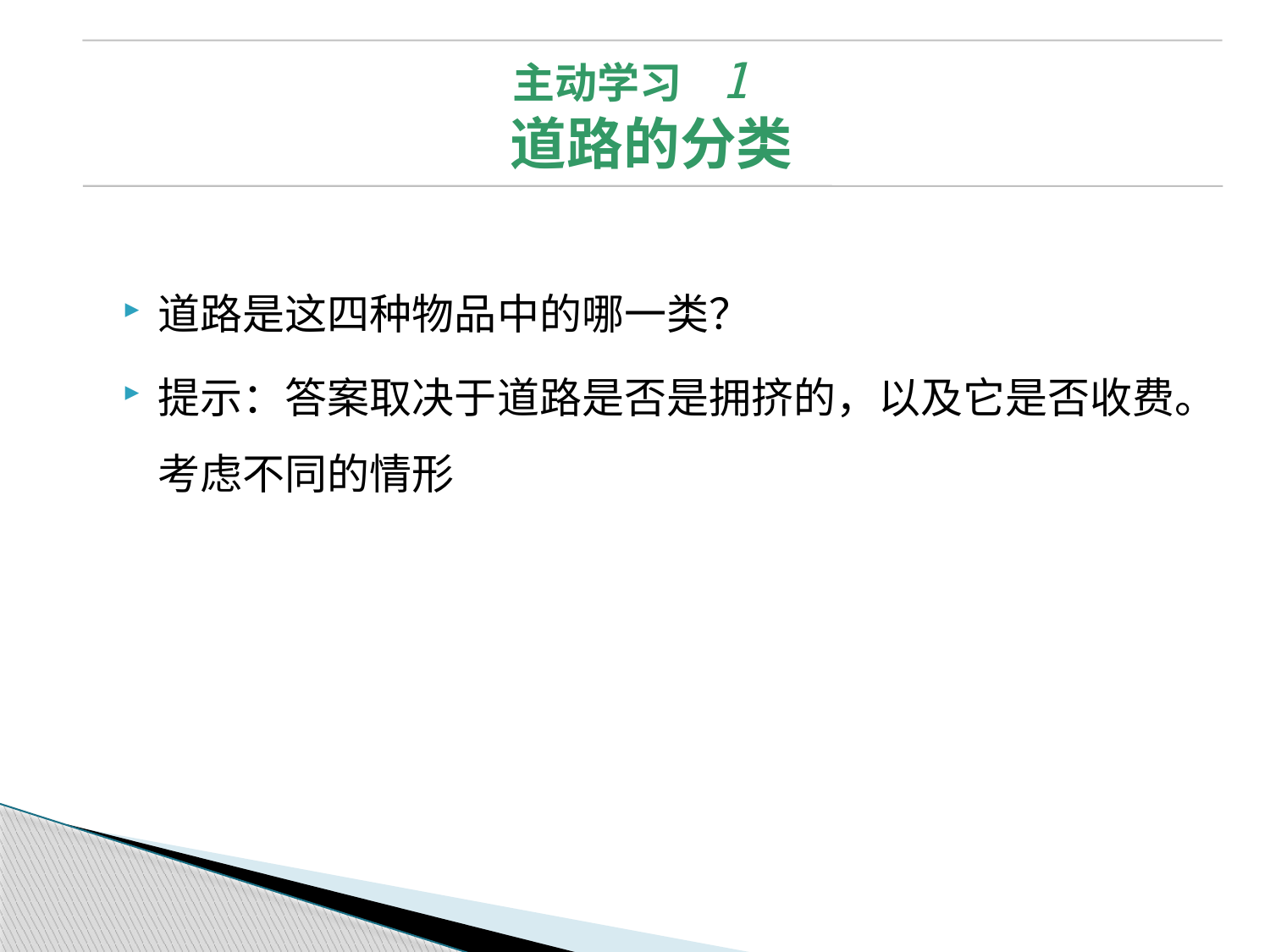

主动学习   1
道路的分类
道路是这四种物品中的哪一类？
提示：答案取决于道路是否是拥挤的，以及它是否收费。考虑不同的情形